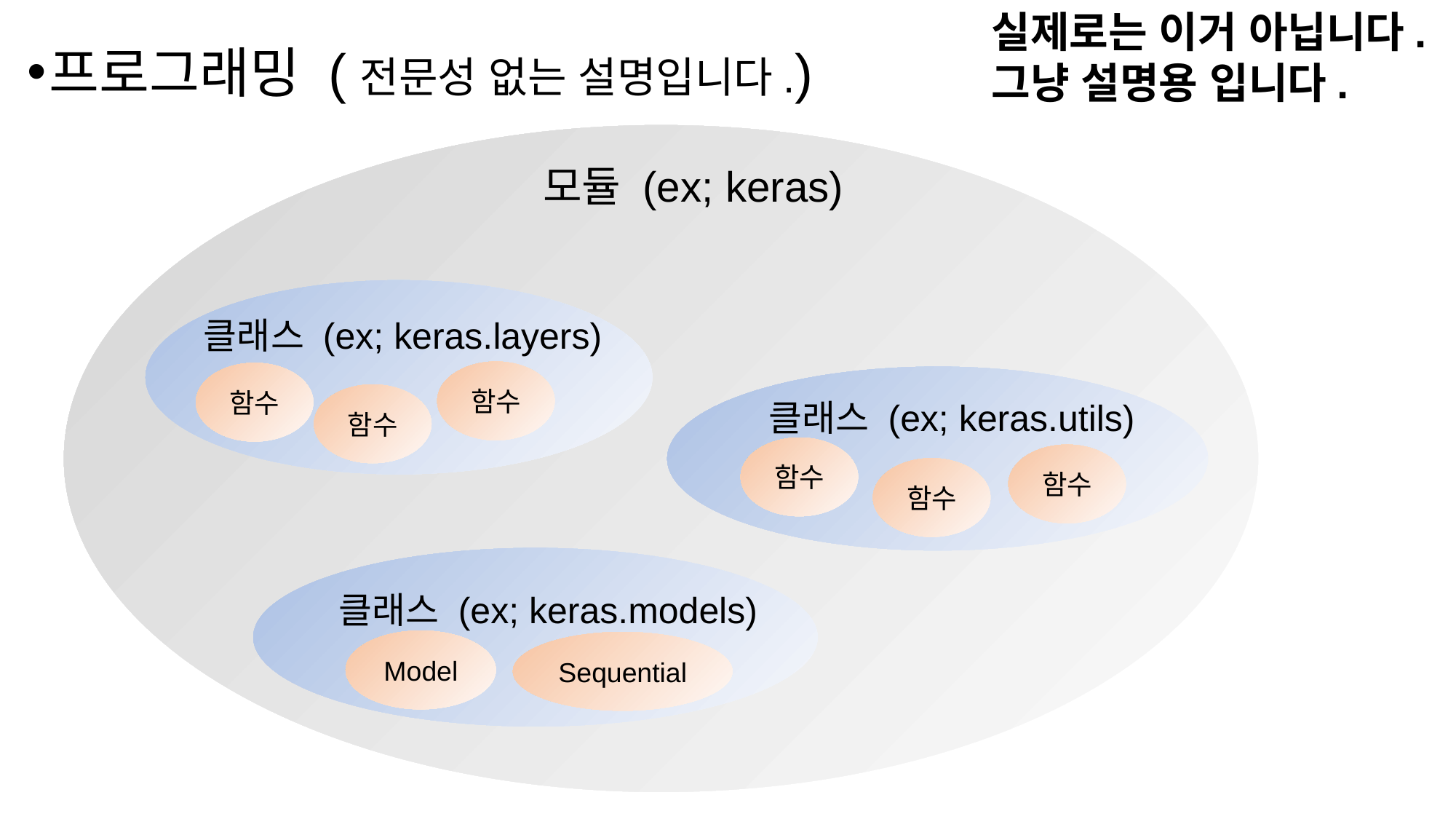

프로그래밍 (전문성 없는 설명입니다.)
실제로는 이거 아닙니다.
그냥 설명용 입니다.

모듈 (ex; keras)

클래스 (ex; keras.layers)
함수
함수

함수
클래스 (ex; keras.utils)
함수
함수
함수

클래스 (ex; keras.models)
Model
Sequential